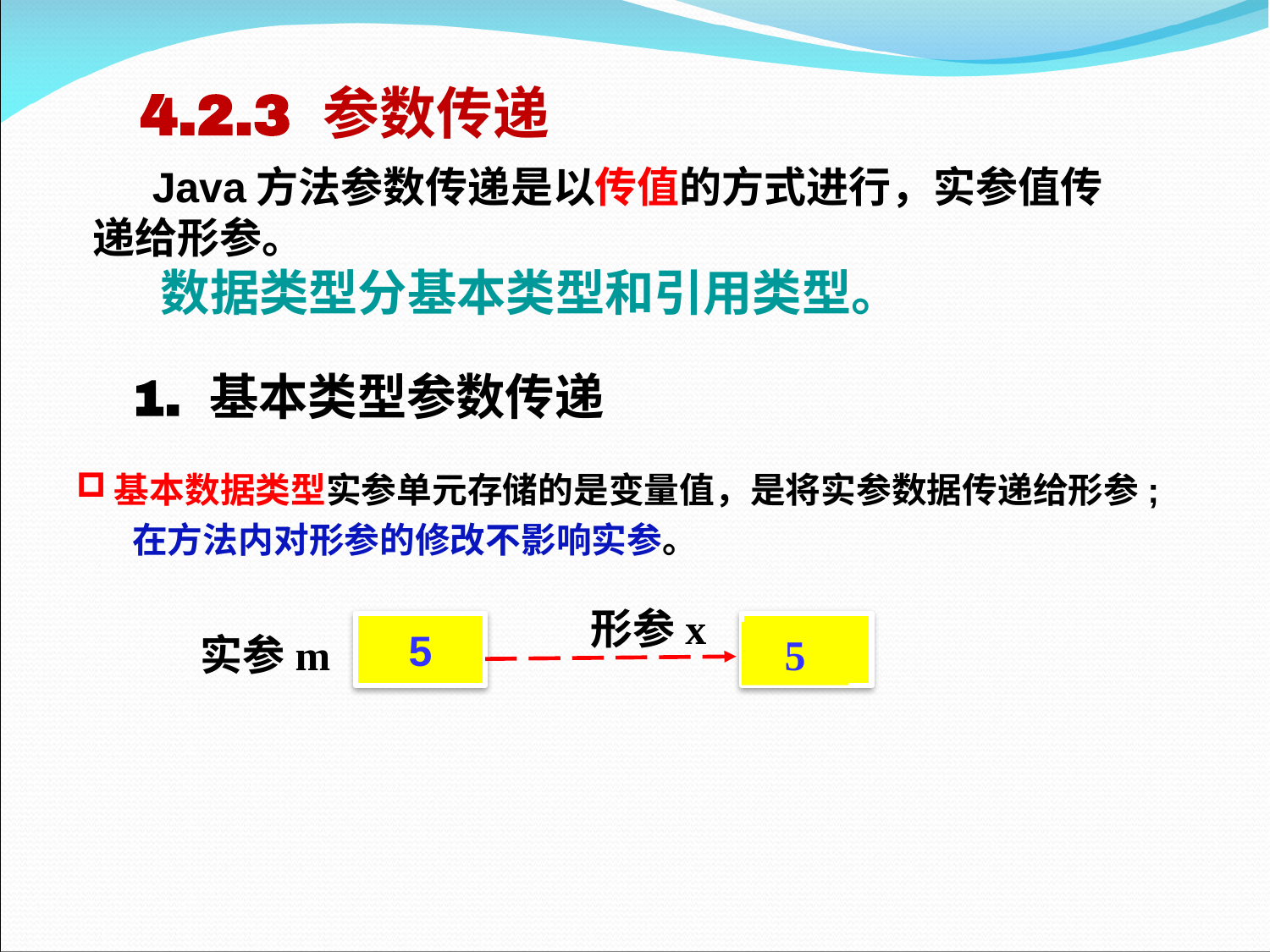

# 4.2.3 参数传递
     Java方法参数传递是以传值的方式进行，实参值传递给形参。
     数据类型分基本类型和引用类型。
1. 基本类型参数传递
基本数据类型实参单元存储的是变量值，是将实参数据传递给形参;  在方法内对形参的修改不影响实参。
形参x
5

实参m
5